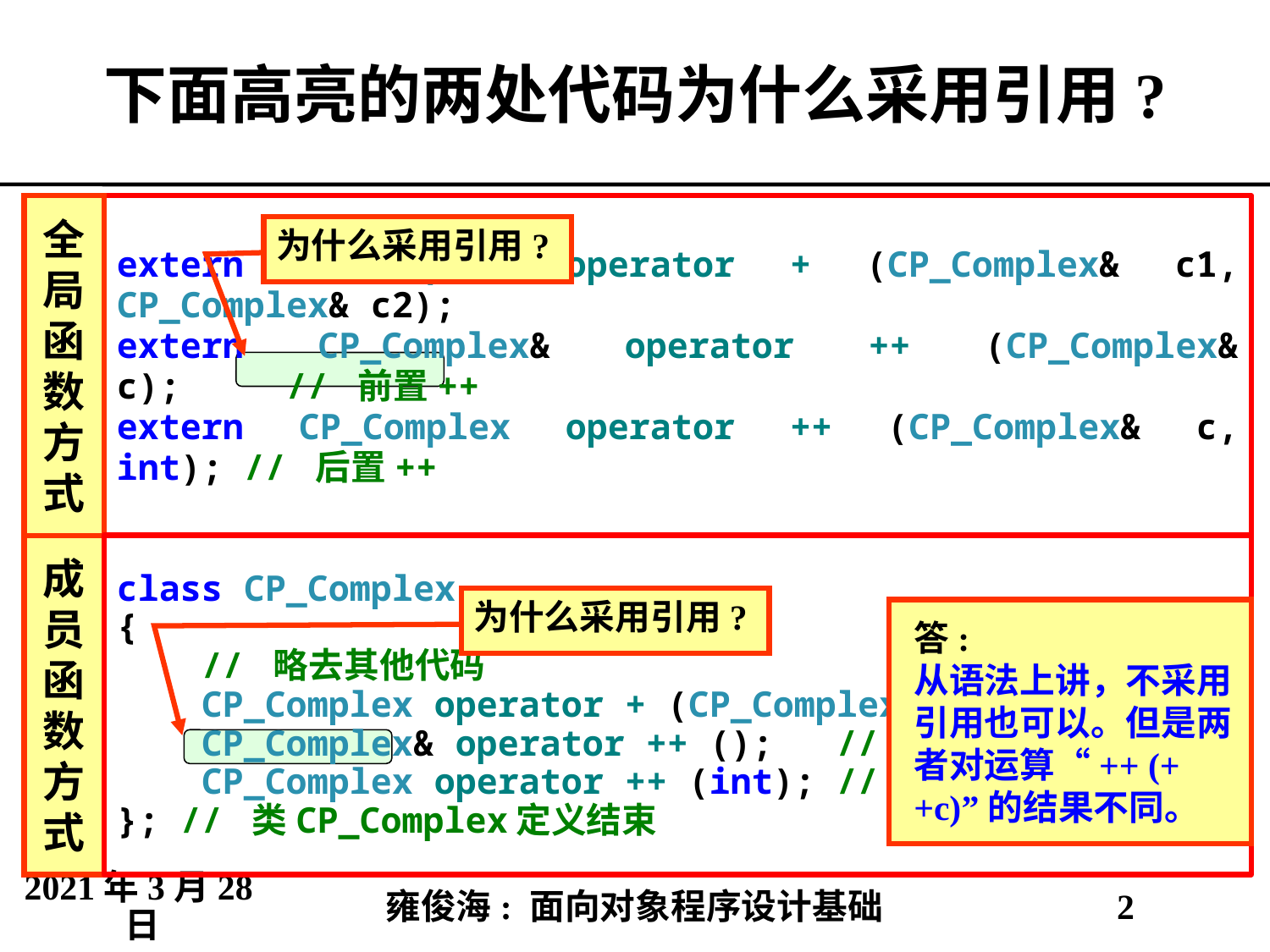

# 下面高亮的两处代码为什么采用引用?

全局函数方式
extern CP_Complex operator + (CP_Complex& c1, CP_Complex& c2);
extern CP_Complex& operator ++ (CP_Complex& c);     // 前置++
extern CP_Complex operator ++ (CP_Complex& c, int); // 后置++
为什么采用引用?

成员函数方式
class CP_Complex
{
    // 略去其他代码
    CP_Complex operator + (CP_Complex& c);
    CP_Complex& operator ++ ();   // 前置++
    CP_Complex operator ++ (int); // 后置++
}; // 类CP_Complex定义结束
为什么采用引用?
答:
从语法上讲，不采用引用也可以。但是两者对运算“++ (++c)”的结果不同。

2021年3月28日
雍俊海: 面向对象程序设计基础
2